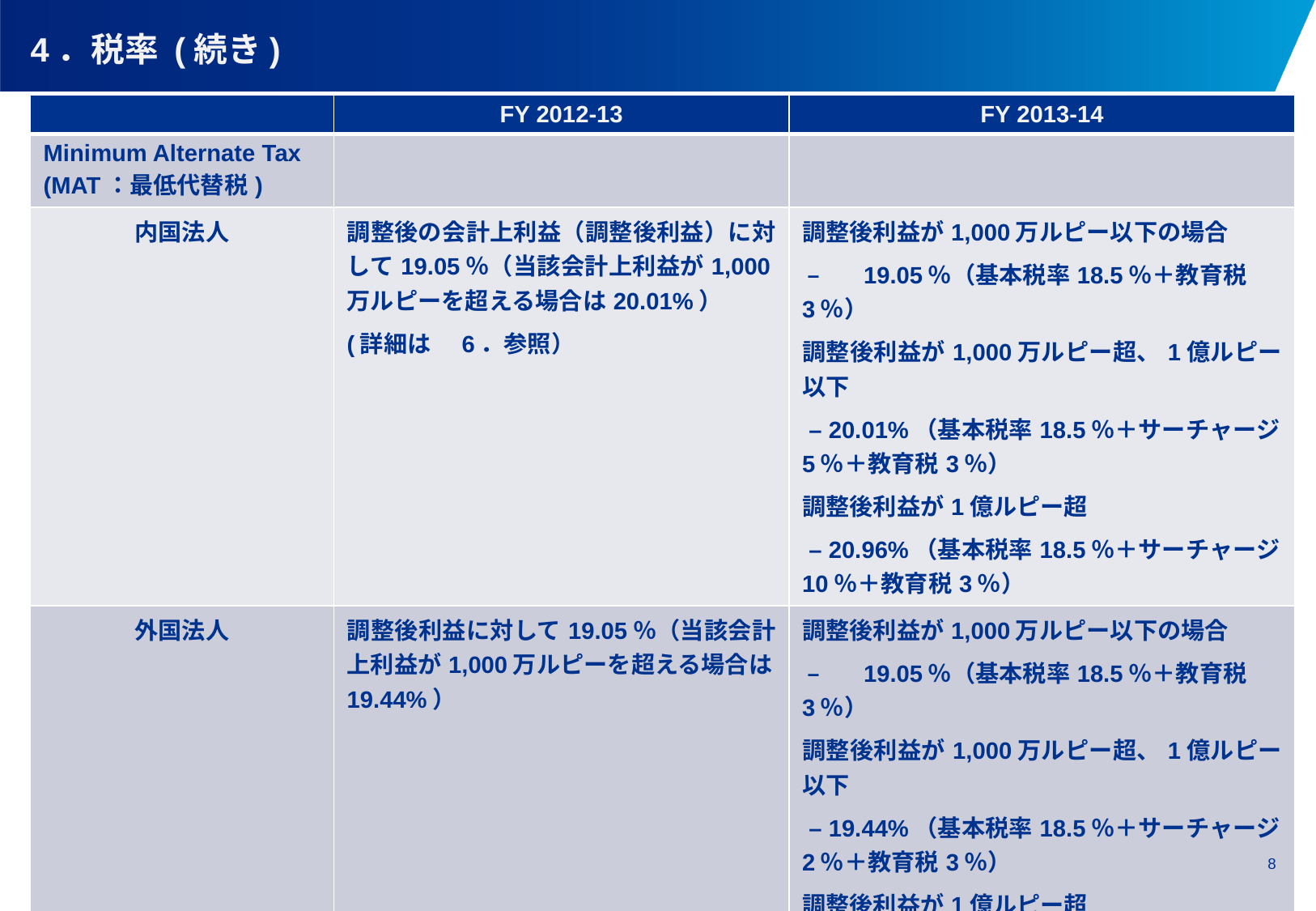

4．税率 (続き)
|  | FY 2012-13 | FY 2013-14 |
| --- | --- | --- |
| Minimum Alternate Tax (MAT：最低代替税) |  |  |
| 内国法人 | 調整後の会計上利益（調整後利益）に対して19.05％（当該会計上利益が1,000万ルピーを超える場合は20.01%） (詳細は　6．参照） | 調整後利益が1,000万ルピー以下の場合 – 　19.05％（基本税率18.5％＋教育税3％） 調整後利益が1,000万ルピー超、1億ルピー以下 – 20.01%（基本税率18.5％＋サーチャージ5％＋教育税3％） 調整後利益が1億ルピー超 – 20.96%（基本税率18.5％＋サーチャージ10％＋教育税3％） |
| 外国法人 | 調整後利益に対して19.05％（当該会計上利益が1,000万ルピーを超える場合は19.44%） | 調整後利益が1,000万ルピー以下の場合 – 　19.05％（基本税率18.5％＋教育税3％） 調整後利益が1,000万ルピー超、1億ルピー以下 – 19.44%（基本税率18.5％＋サーチャージ2％＋教育税3％） 調整後利益が1億ルピー超 – 20.01%（基本税率18.5％＋サーチャージ5％＋教育税3％） |
8